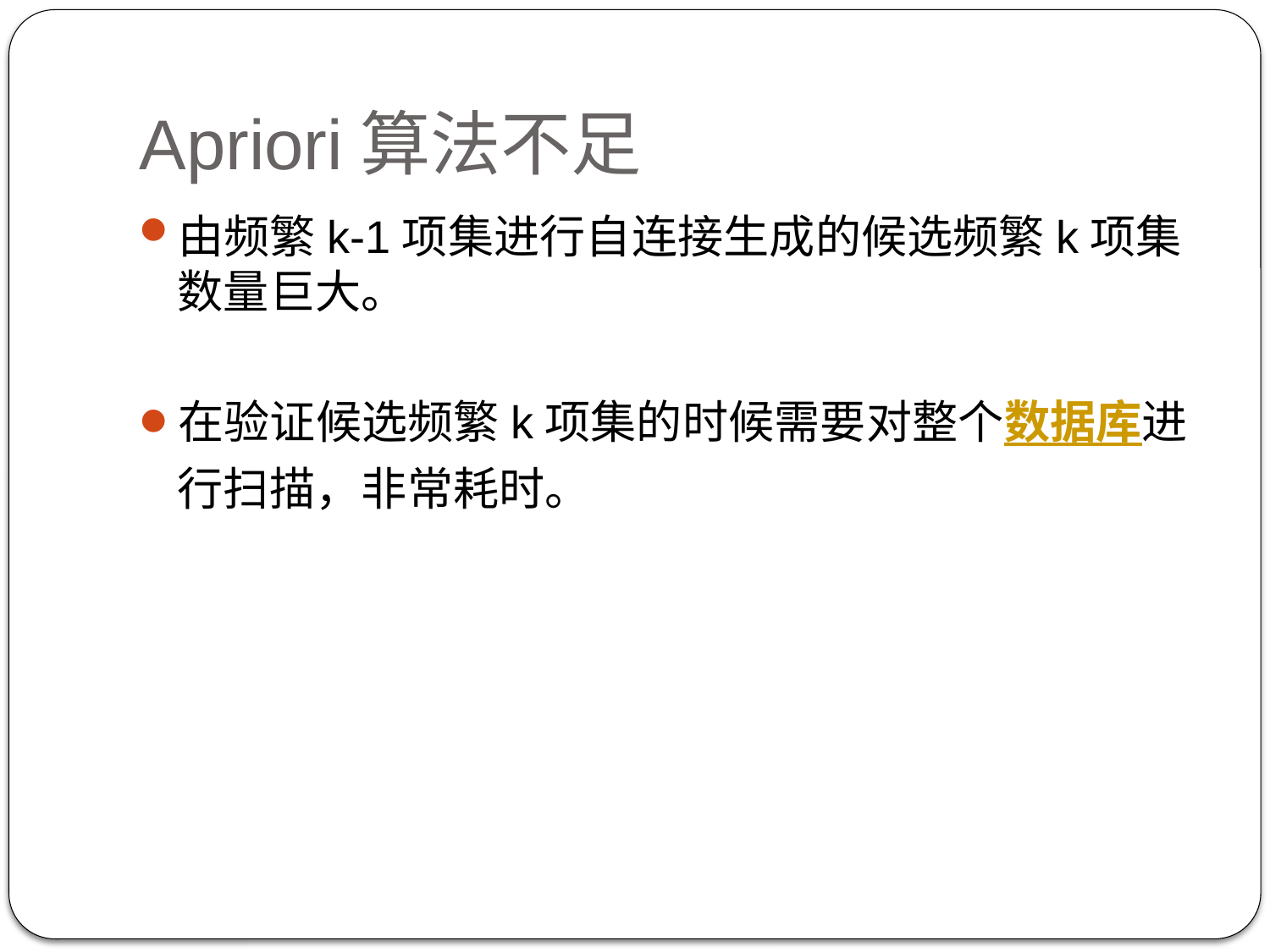

# Apriori算法不足
由频繁k-1项集进行自连接生成的候选频繁k项集数量巨大。

在验证候选频繁k项集的时候需要对整个数据库进行扫描，非常耗时。